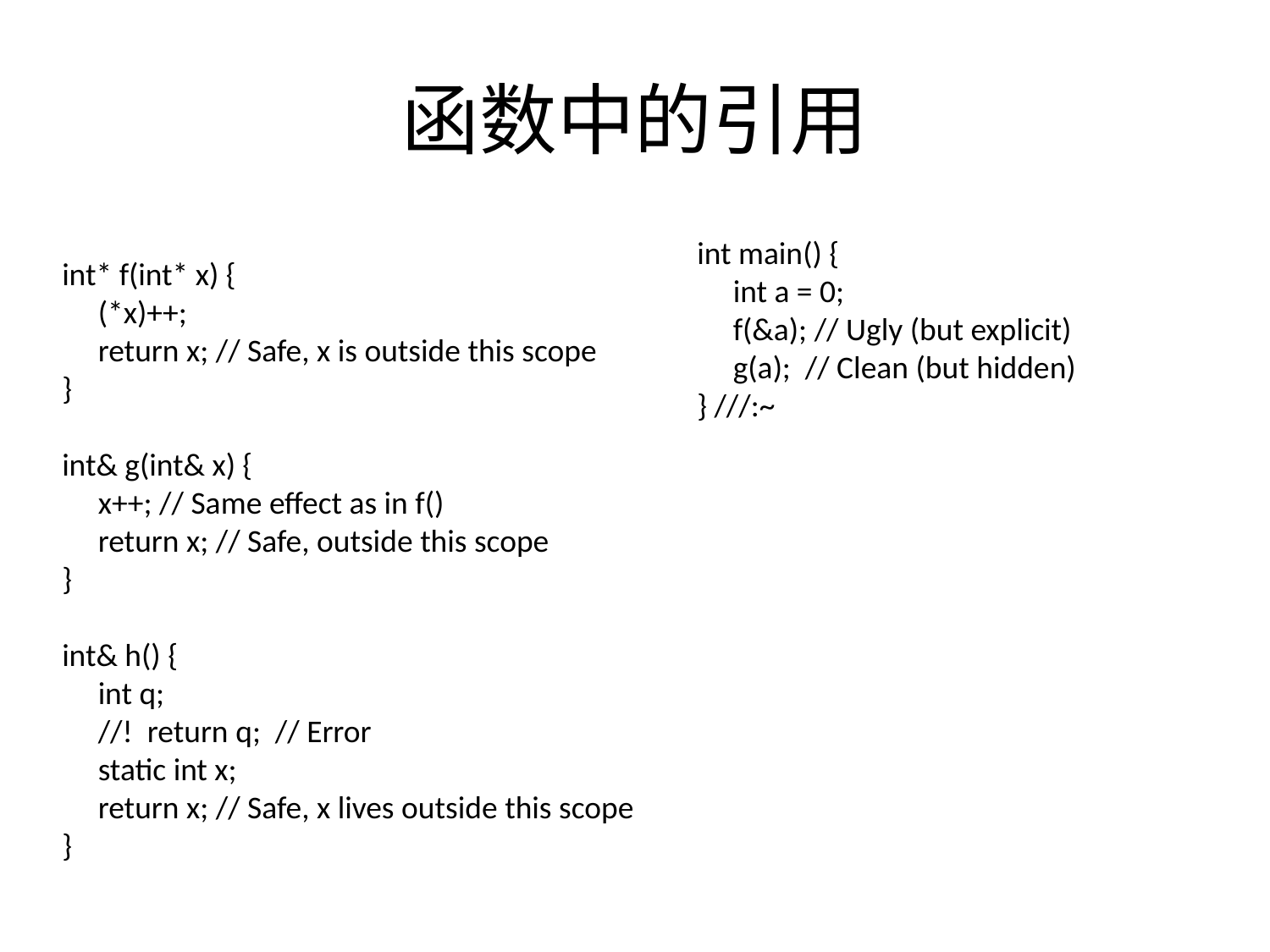

# 函数中的引用

int main() {
     int a = 0;
     f(&a); // Ugly (but explicit)
     g(a);  // Clean (but hidden)
} ///:~
int* f(int* x) {
     (*x)++;
     return x; // Safe, x is outside this scope
}

int& g(int& x) {
     x++; // Same effect as in f()
     return x; // Safe, outside this scope
}

int& h() {
     int q;
     //!  return q;  // Error
     static int x;
     return x; // Safe, x lives outside this scope
}